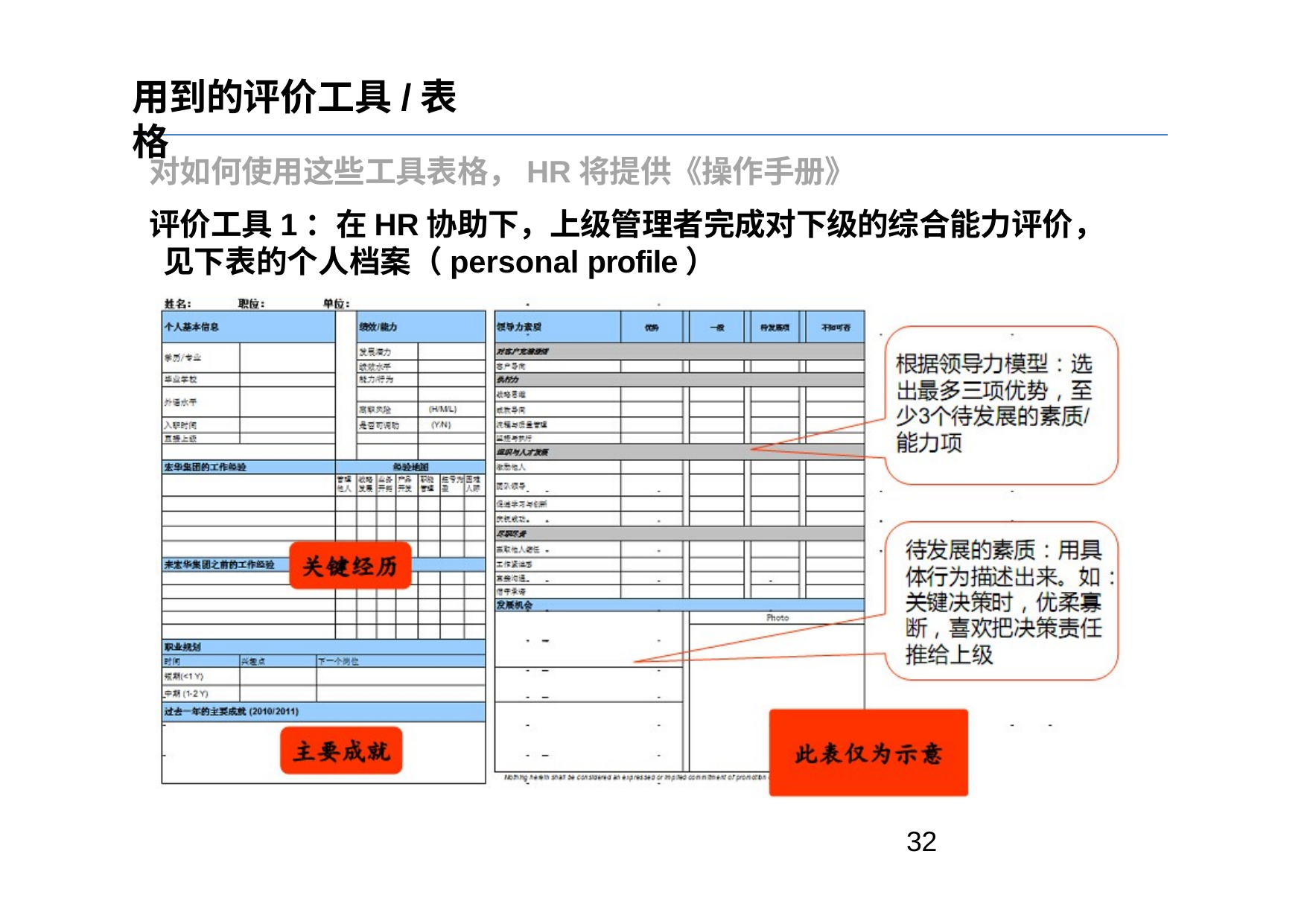

# 用到的评价工具/表格

对如何使用这些工具表格，HR将提供《操作手册》
评价工具1：在HR协助下，上级管理者完成对下级的综合能力评价，  见下表的个人档案（personal profile）

32